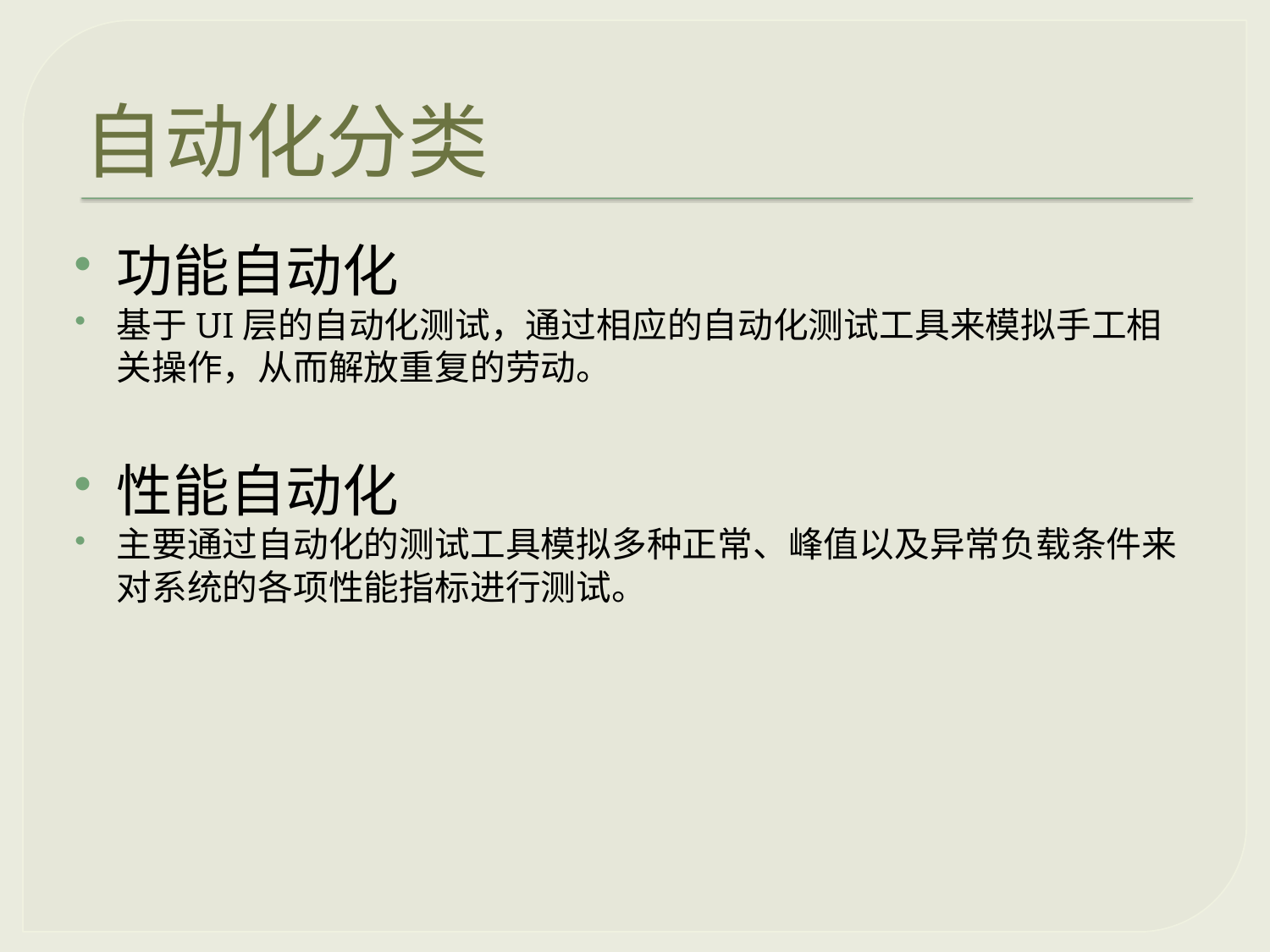

# 自动化分类
功能自动化
基于UI层的自动化测试，通过相应的自动化测试工具来模拟手工相关操作，从而解放重复的劳动。

性能自动化
主要通过自动化的测试工具模拟多种正常、峰值以及异常负载条件来对系统的各项性能指标进行测试。